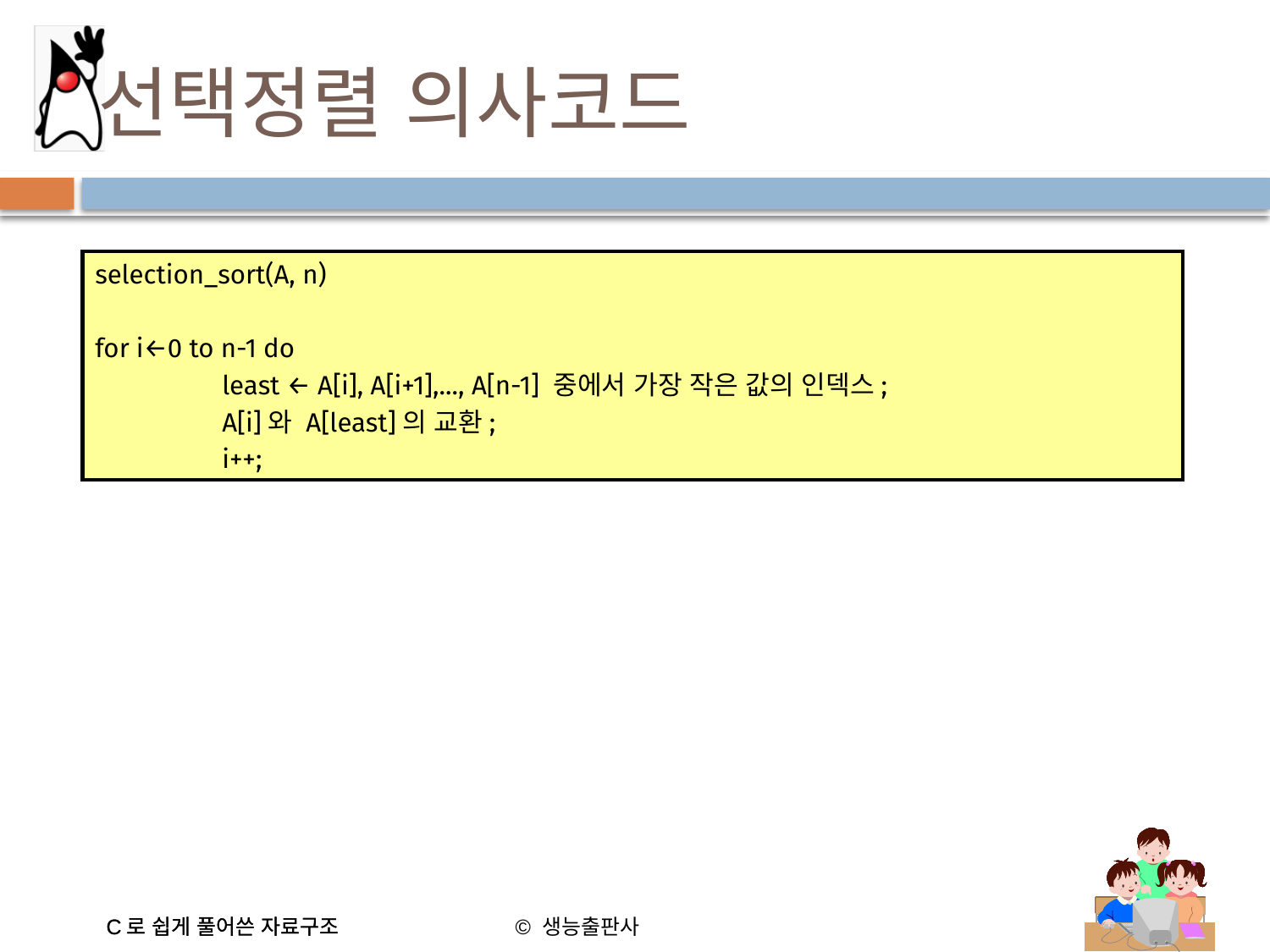

# 선택정렬 의사코드
selection_sort(A, n)

for i←0 to n-1 do
	least ← A[i], A[i+1],..., A[n-1] 중에서 가장 작은 값의 인덱스;
	A[i]와 A[least]의 교환;
	i++;